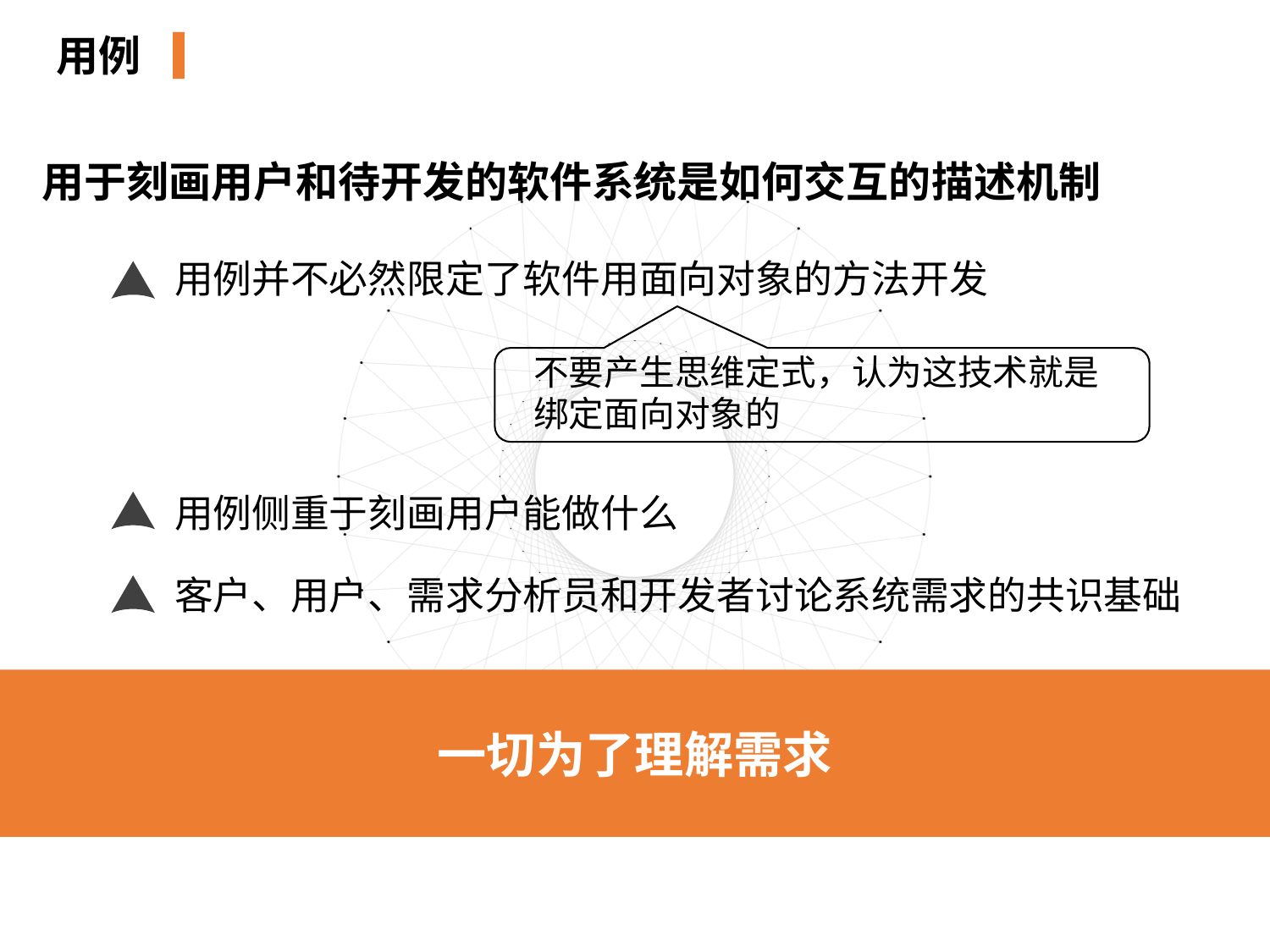

用例

用于刻画用户和待开发的软件系统是如何交互的描述机制
用例并不必然限定了软件用面向对象的方法开发

不要产生思维定式，认为这技术就是绑定面向对象的

用例侧重于刻画用户能做什么

客户、用户、需求分析员和开发者讨论系统需求的共识基础

一切为了理解需求